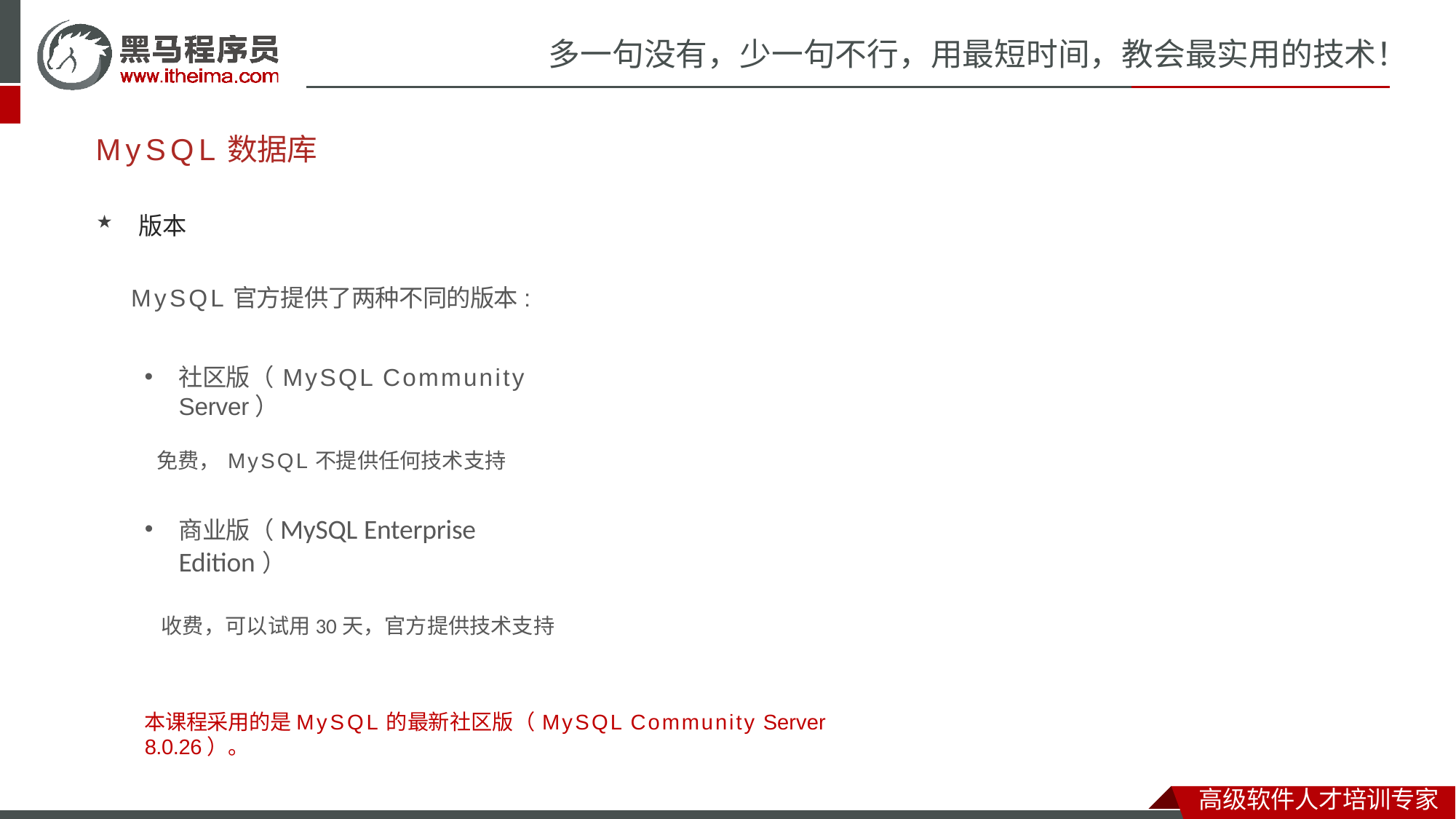

# 多一句没有，少一句不行，用最短时间，教会最实用的技术！

MySQL数据库

版本

MySQL官方提供了两种不同的版本:

社区版（MySQL Community Server）
免费，MySQL不提供任何技术支持
商业版（MySQL Enterprise Edition）

收费，可以试用30天，官方提供技术支持
本课程采用的是MySQL的最新社区版（MySQL Community Server 8.0.26）。
高级软件人才培训专家